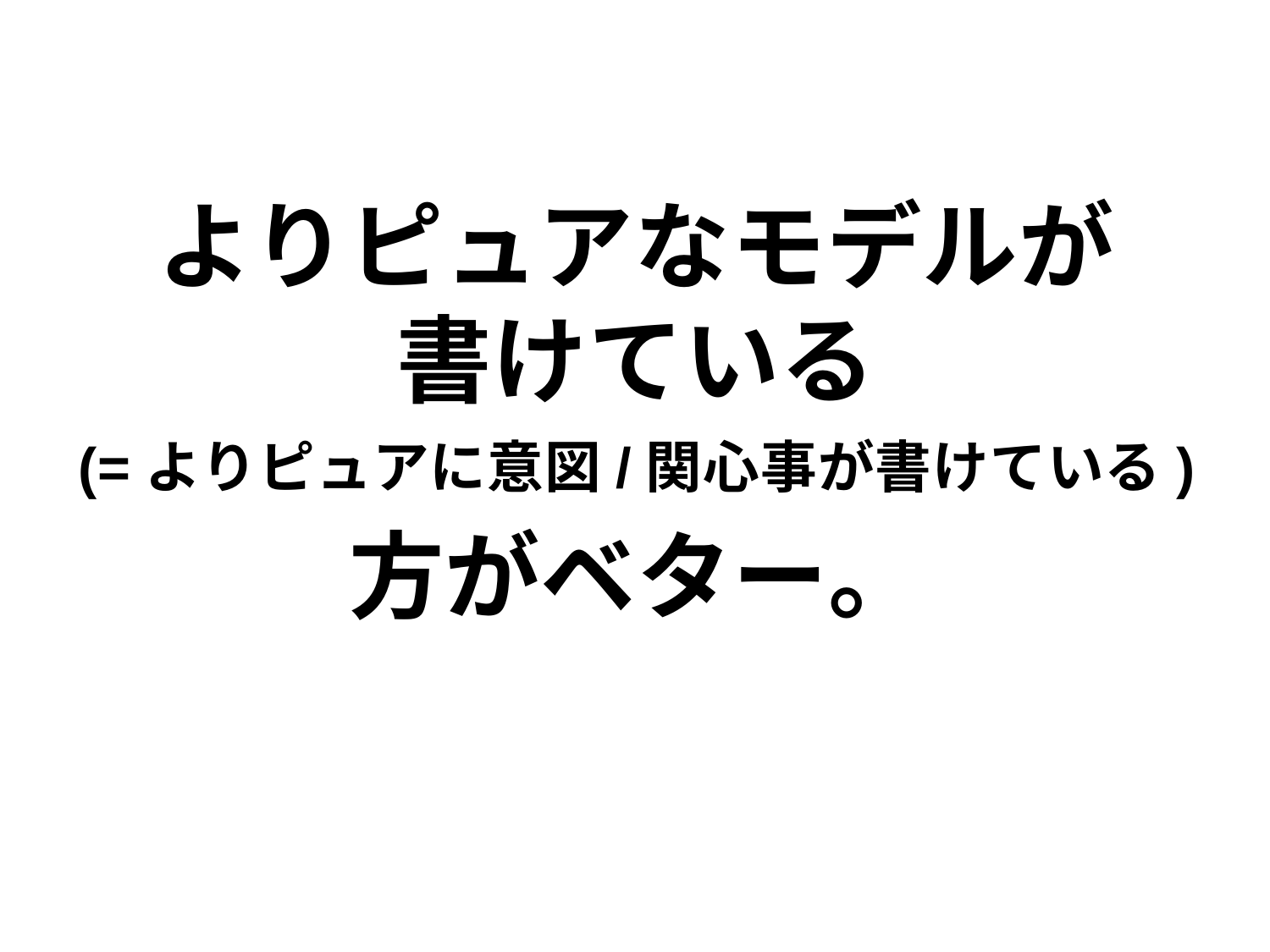

# よりピュアなモデルが 書けている (=よりピュアに意図/関心事が書けている) 方がベター。